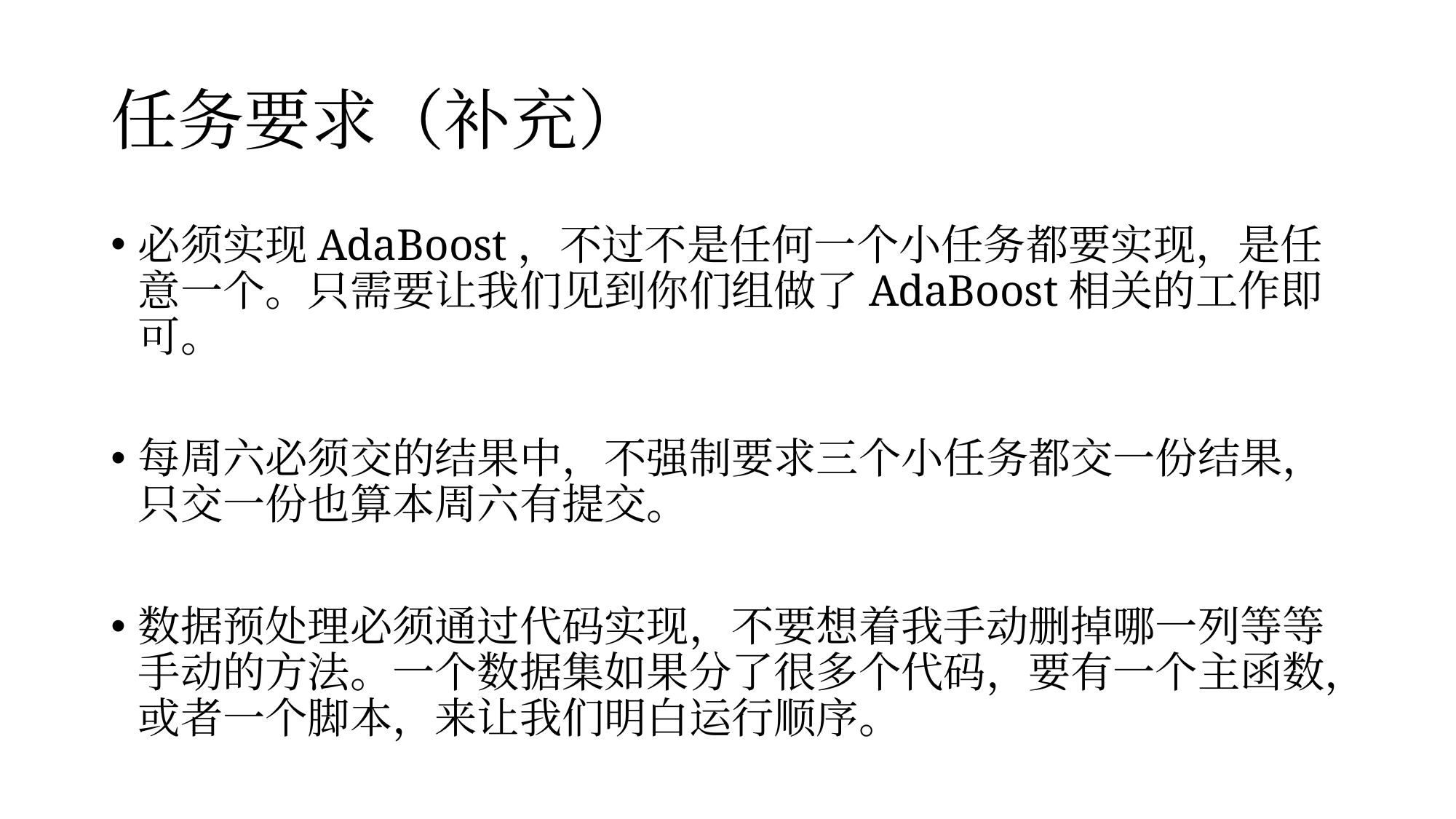

# 任务要求（补充）
必须实现AdaBoost，不过不是任何一个小任务都要实现，是任意一个。只需要让我们见到你们组做了AdaBoost相关的工作即可。

每周六必须交的结果中，不强制要求三个小任务都交一份结果，只交一份也算本周六有提交。

数据预处理必须通过代码实现，不要想着我手动删掉哪一列等等手动的方法。一个数据集如果分了很多个代码，要有一个主函数，或者一个脚本，来让我们明白运行顺序。